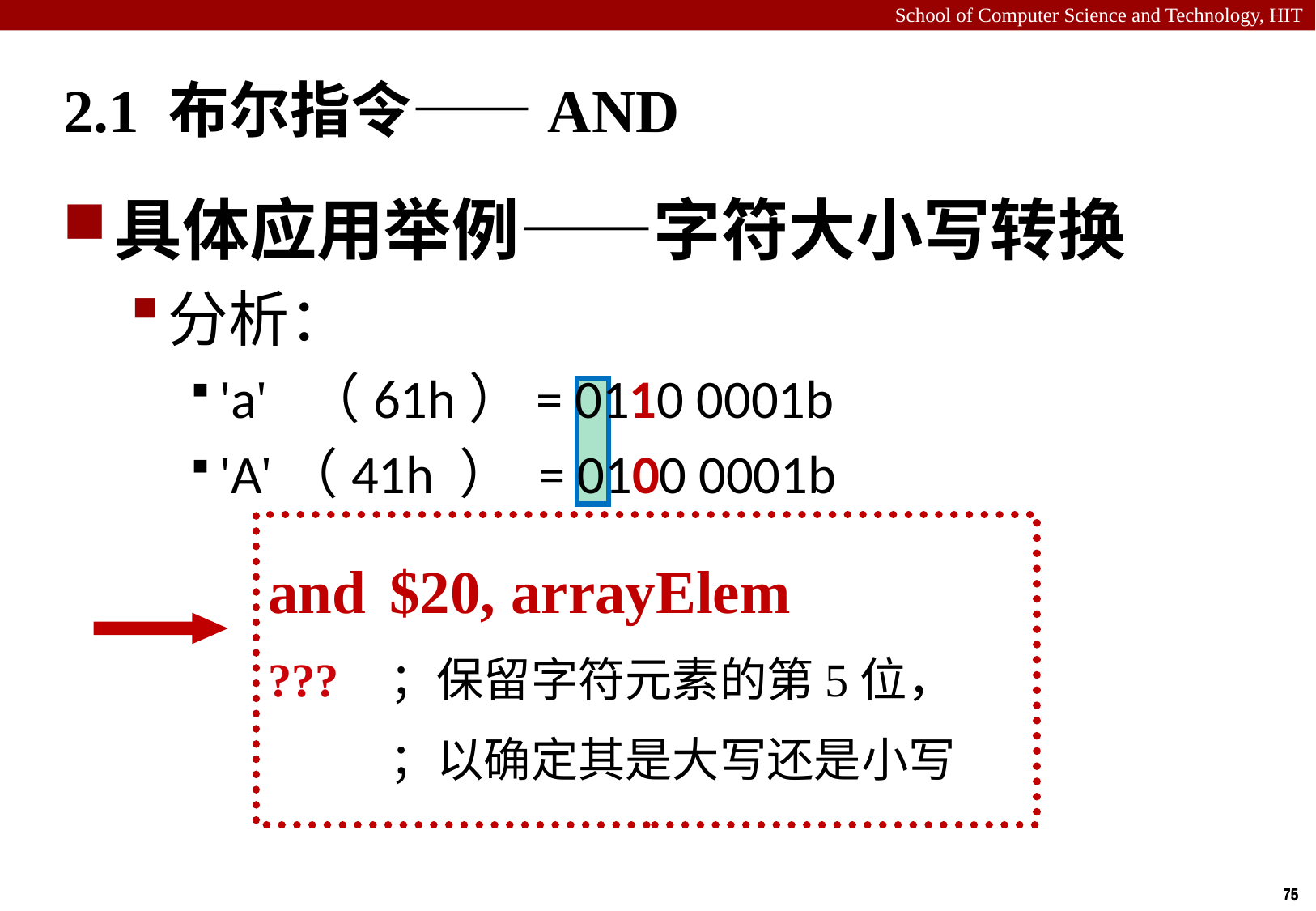

# 2.1 布尔指令——AND
具体应用举例——字符大小写转换
分析：
'a'  （61h）= 0110 0001b
'A'（41h ） = 0100 0001b

and	$20, arrayElem
???	；保留字符元素的第5位，
	；以确定其是大写还是小写